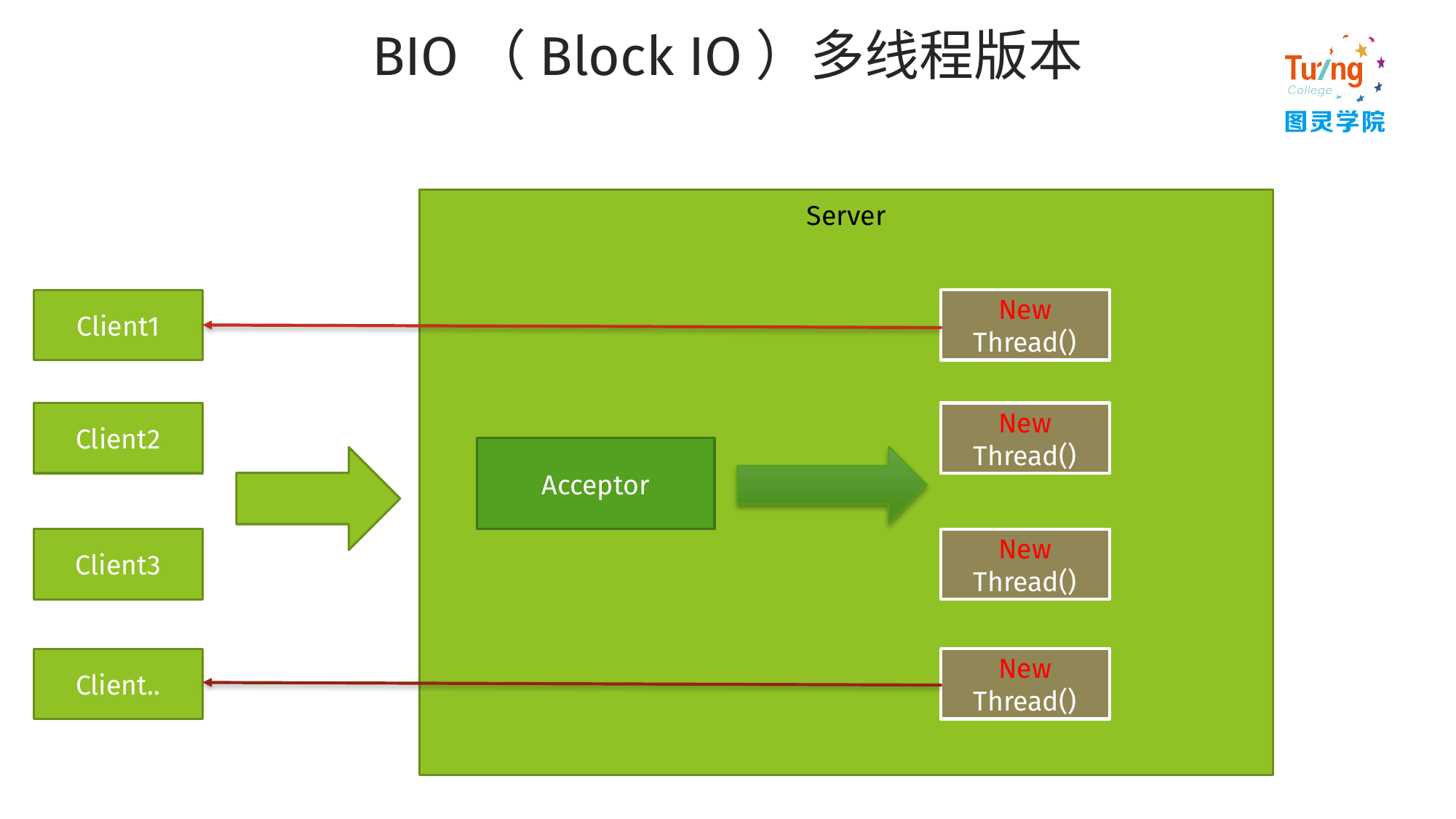

# BIO（Block IO）多线程版本

Server
Client1
New Thread()
Client2
New Thread()
Acceptor

New Thread()
Client3
New Thread()
Client..